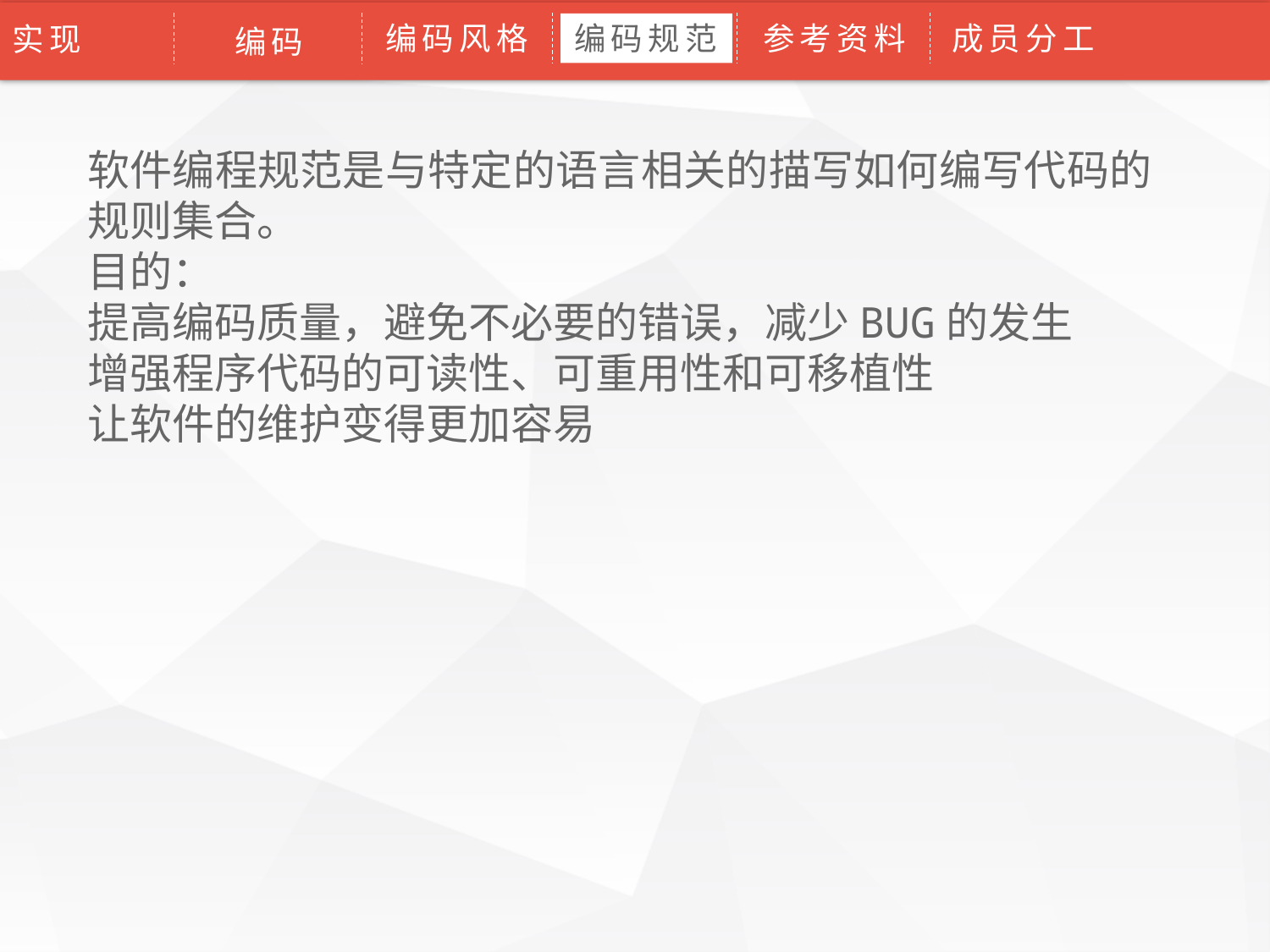

编码风格
编码规范
参考资料
成员分工
论文绪论
实现
研究背景
研究方法
研究结果
问题讨论
论文总结

编码
软件编程规范是与特定的语言相关的描写如何编写代码的规则集合。
目的：
提高编码质量，避免不必要的错误，减少BUG的发生
增强程序代码的可读性、可重用性和可移植性
让软件的维护变得更加容易